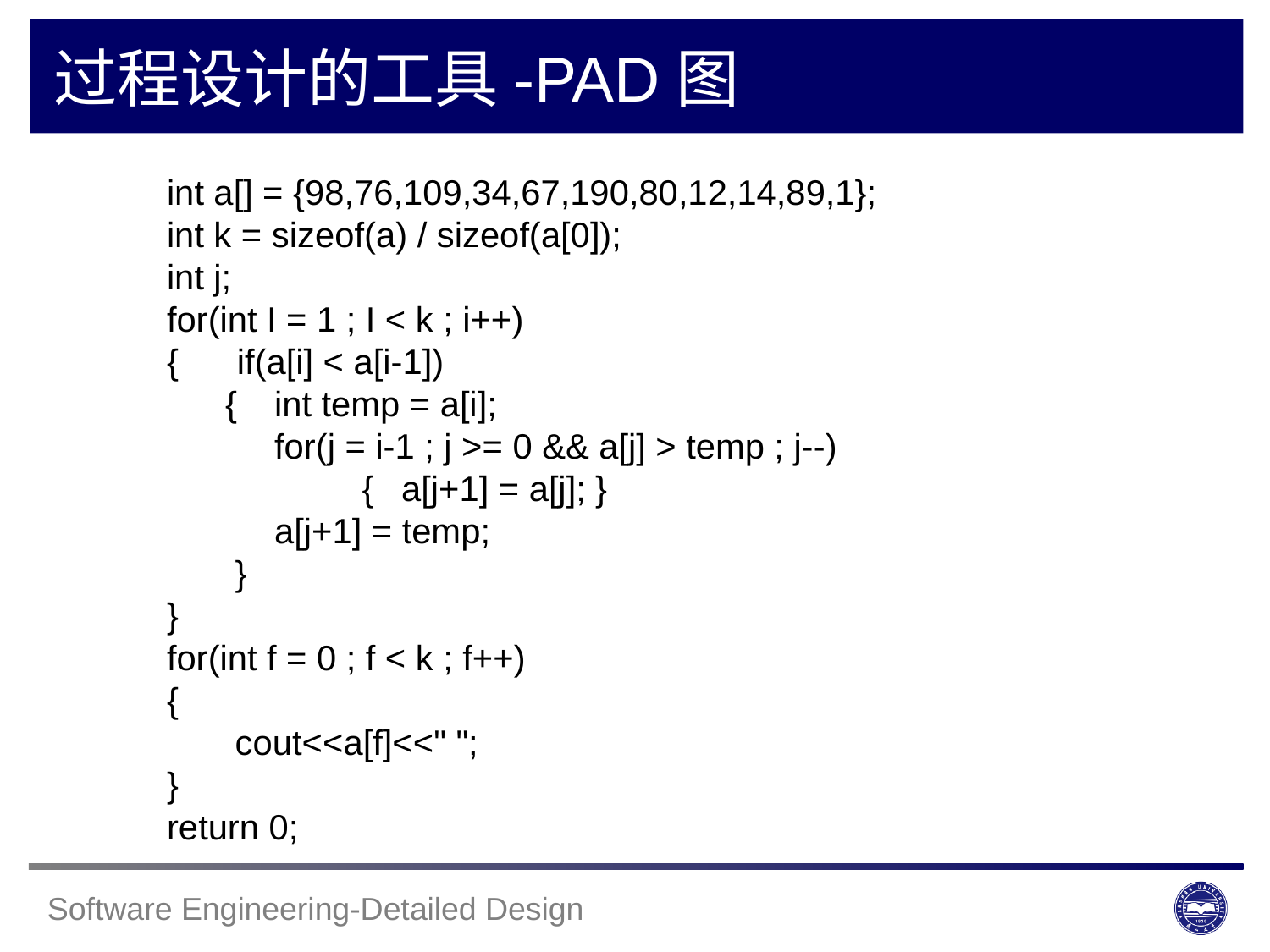

过程设计的工具-PAD图
  int a[] = {98,76,109,34,67,190,80,12,14,89,1};
  int k = sizeof(a) / sizeof(a[0]);
  int j;
  for(int I = 1 ; I < k ; i++)
  {      if(a[i] < a[i-1])
        {  	int temp = a[i];
      	for(j = i-1 ; j >= 0 && a[j] > temp ; j--)
  	         {	a[j+1] = a[j]; }
  	a[j+1] = temp;
         }
  }
  for(int f = 0 ; f < k ; f++)
  {
         cout<<a[f]<<" ";
  }
  return 0;